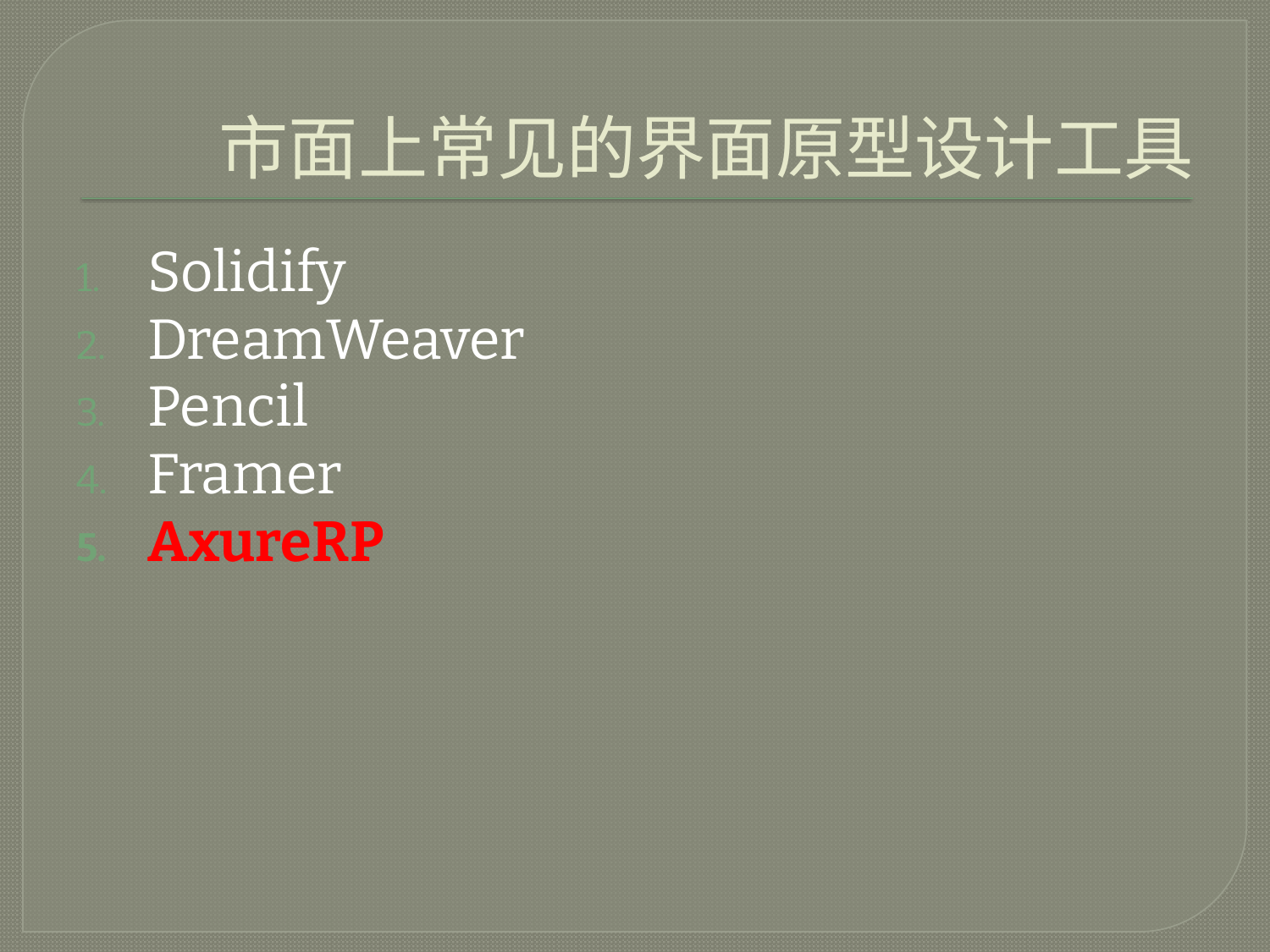

# 市面上常见的界面原型设计工具
Solidify
DreamWeaver
Pencil
Framer
AxureRP